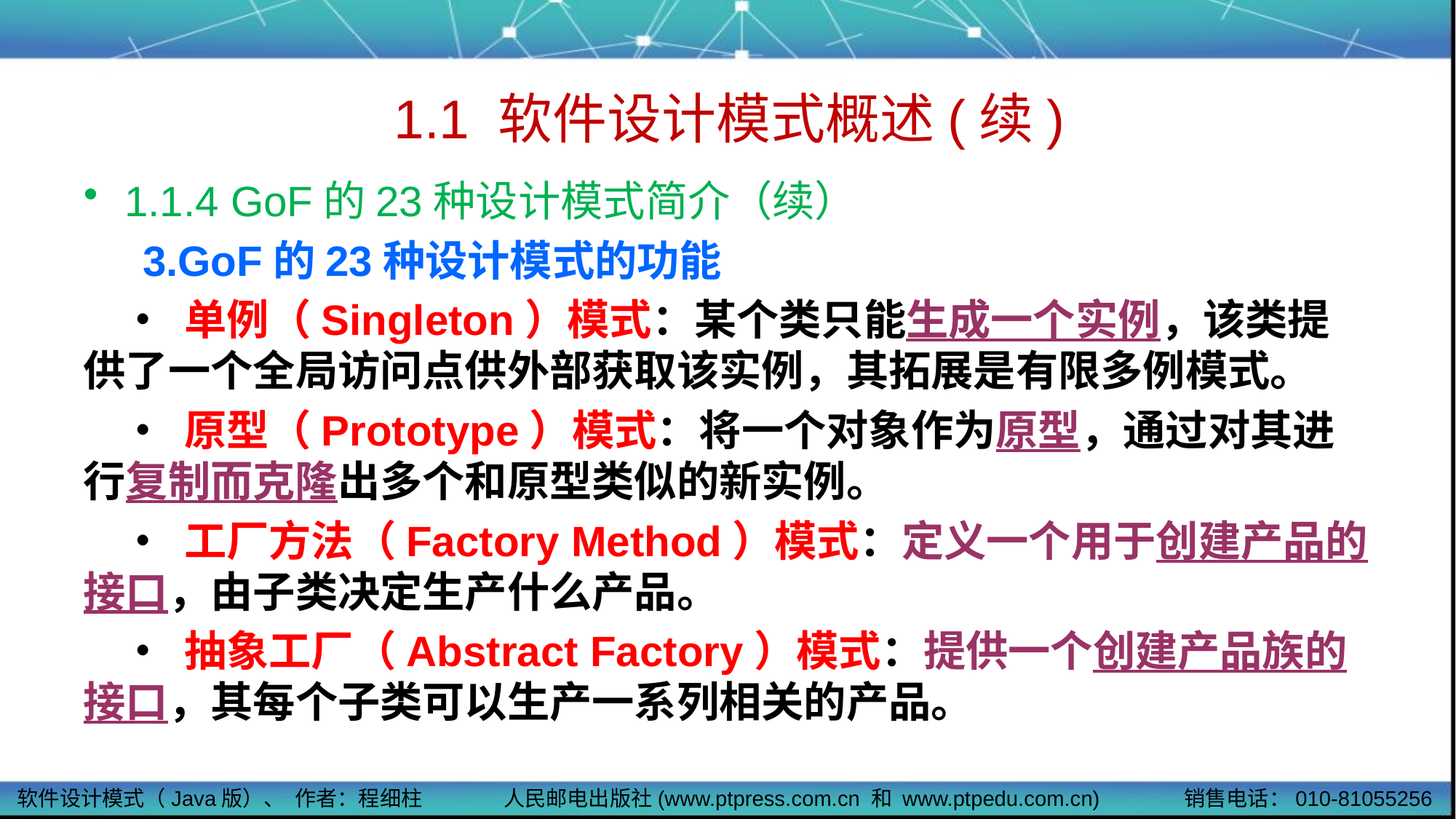

# 1.1 软件设计模式概述(续)
1.1.4 GoF的23种设计模式简介（续）
     3.GoF的23种设计模式的功能
    • 单例（Singleton）模式：某个类只能生成一个实例，该类提供了一个全局访问点供外部获取该实例，其拓展是有限多例模式。
    • 原型（Prototype）模式：将一个对象作为原型，通过对其进行复制而克隆出多个和原型类似的新实例。
    • 工厂方法（Factory Method）模式：定义一个用于创建产品的接口，由子类决定生产什么产品。
    • 抽象工厂（Abstract Factory）模式：提供一个创建产品族的接口，其每个子类可以生产一系列相关的产品。
软件设计模式（Java版）、  作者：程细柱
人民邮电出版社(www.ptpress.com.cn 和 www.ptpedu.com.cn)
销售电话：010-81055256